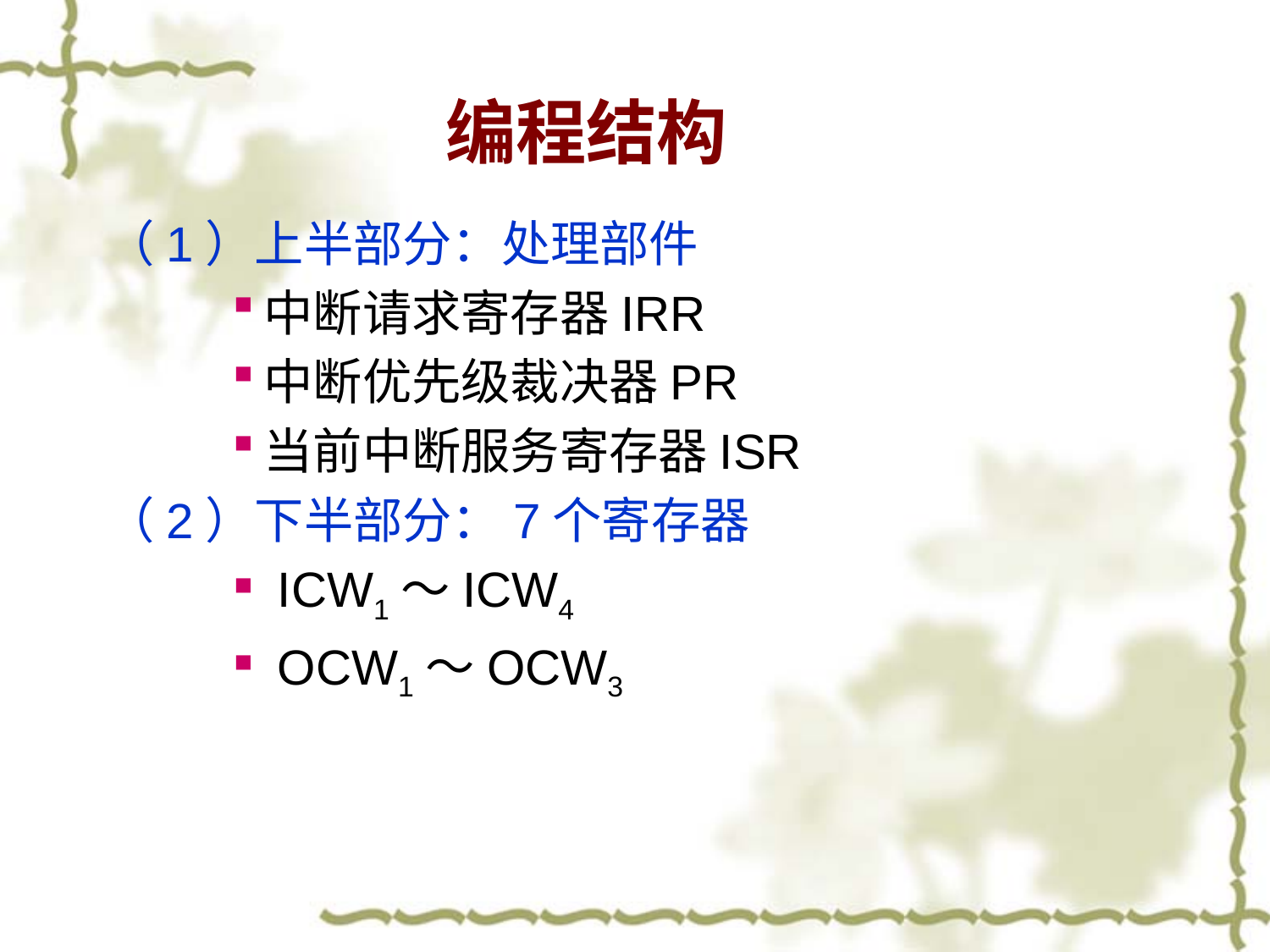

# 编程结构
（1）上半部分：处理部件
中断请求寄存器IRR
中断优先级裁决器PR
当前中断服务寄存器ISR
（2）下半部分：7个寄存器
 ICW1～ICW4
 OCW1～OCW3
11